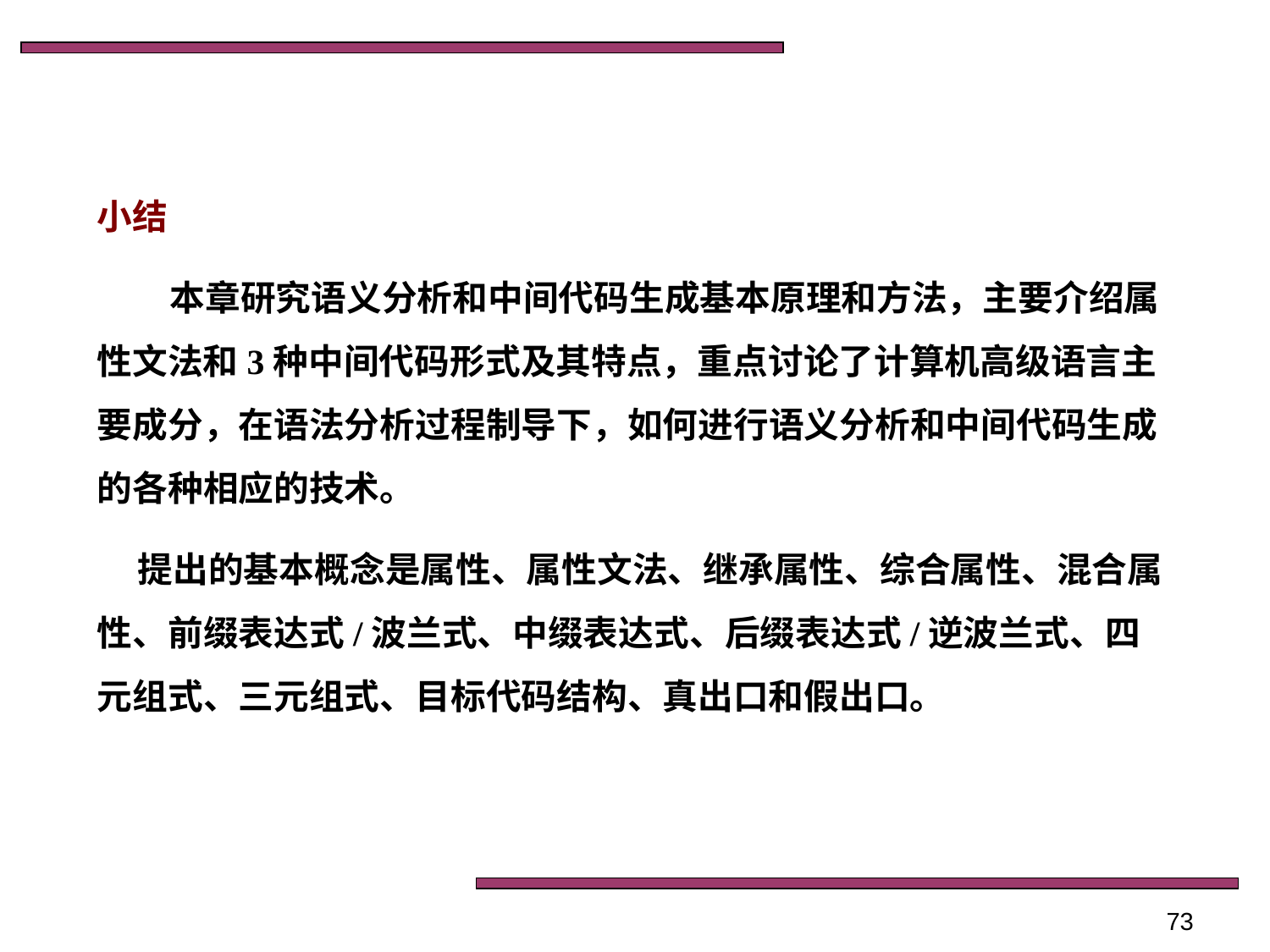

小结
        本章研究语义分析和中间代码生成基本原理和方法，主要介绍属性文法和3种中间代码形式及其特点，重点讨论了计算机高级语言主要成分，在语法分析过程制导下，如何进行语义分析和中间代码生成的各种相应的技术。
    提出的基本概念是属性、属性文法、继承属性、综合属性、混合属性、前缀表达式/波兰式、中缀表达式、后缀表达式/逆波兰式、四元组式、三元组式、目标代码结构、真出口和假出口。
73